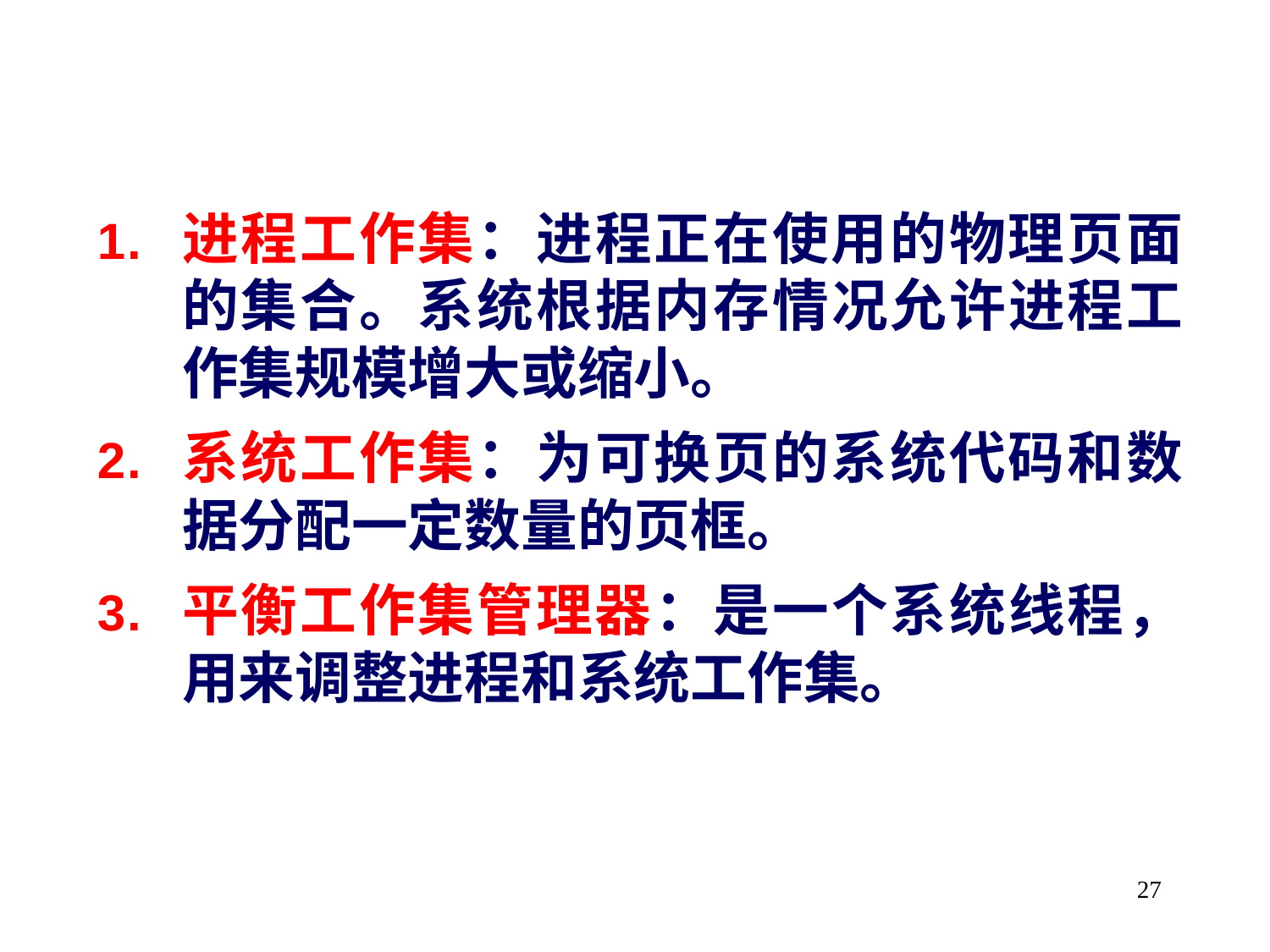

进程工作集：进程正在使用的物理页面的集合。系统根据内存情况允许进程工作集规模增大或缩小。
系统工作集：为可换页的系统代码和数据分配一定数量的页框。
平衡工作集管理器：是一个系统线程，用来调整进程和系统工作集。
27